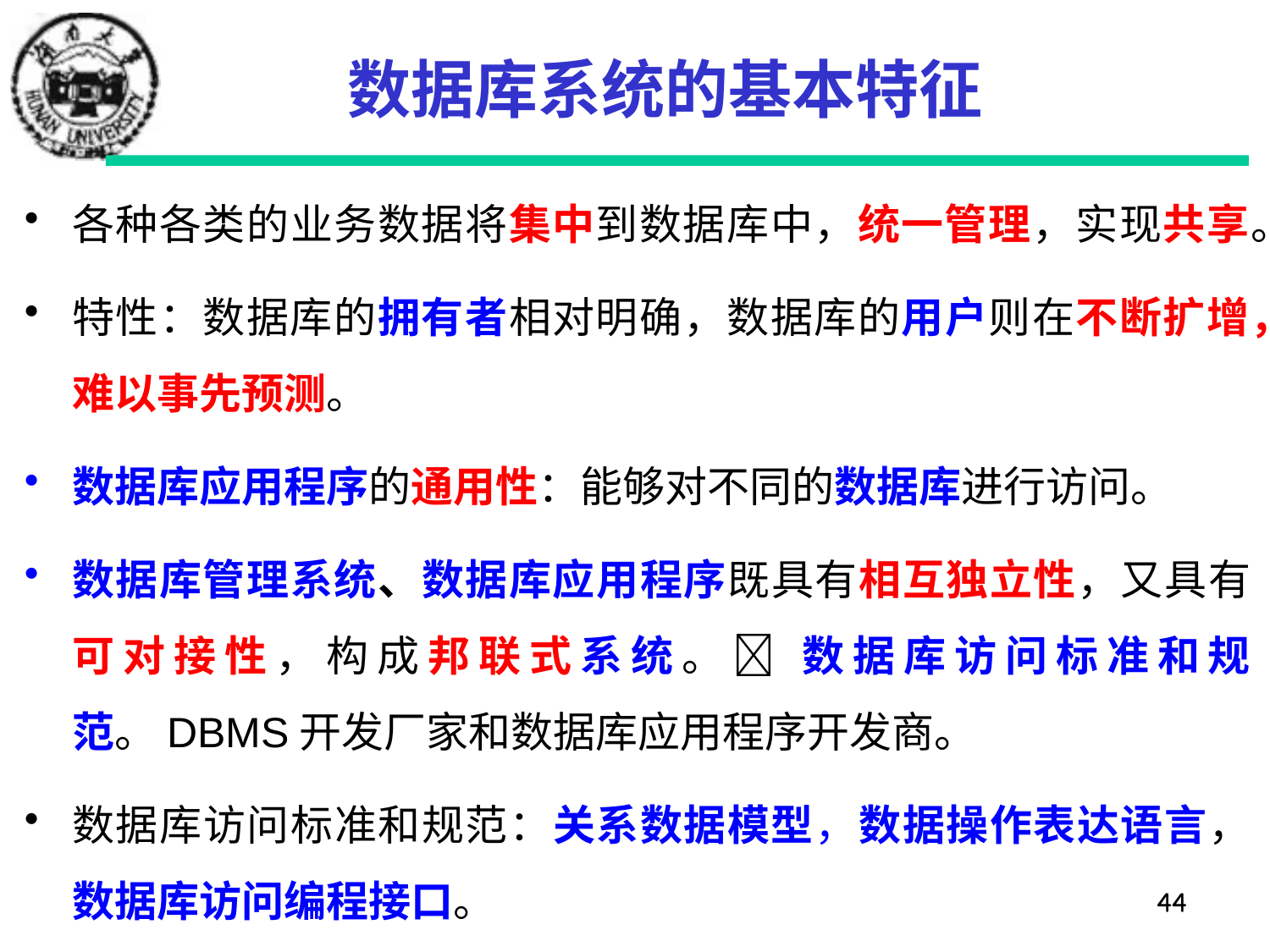

# 数据库系统的基本特征
各种各类的业务数据将集中到数据库中，统一管理，实现共享。
特性：数据库的拥有者相对明确，数据库的用户则在不断扩增，难以事先预测。
数据库应用程序的通用性：能够对不同的数据库进行访问。
数据库管理系统、数据库应用程序既具有相互独立性，又具有可对接性，构成邦联式系统。⇒ 数据库访问标准和规范。DBMS开发厂家和数据库应用程序开发商。
数据库访问标准和规范：关系数据模型，数据操作表达语言，数据库访问编程接口。
44